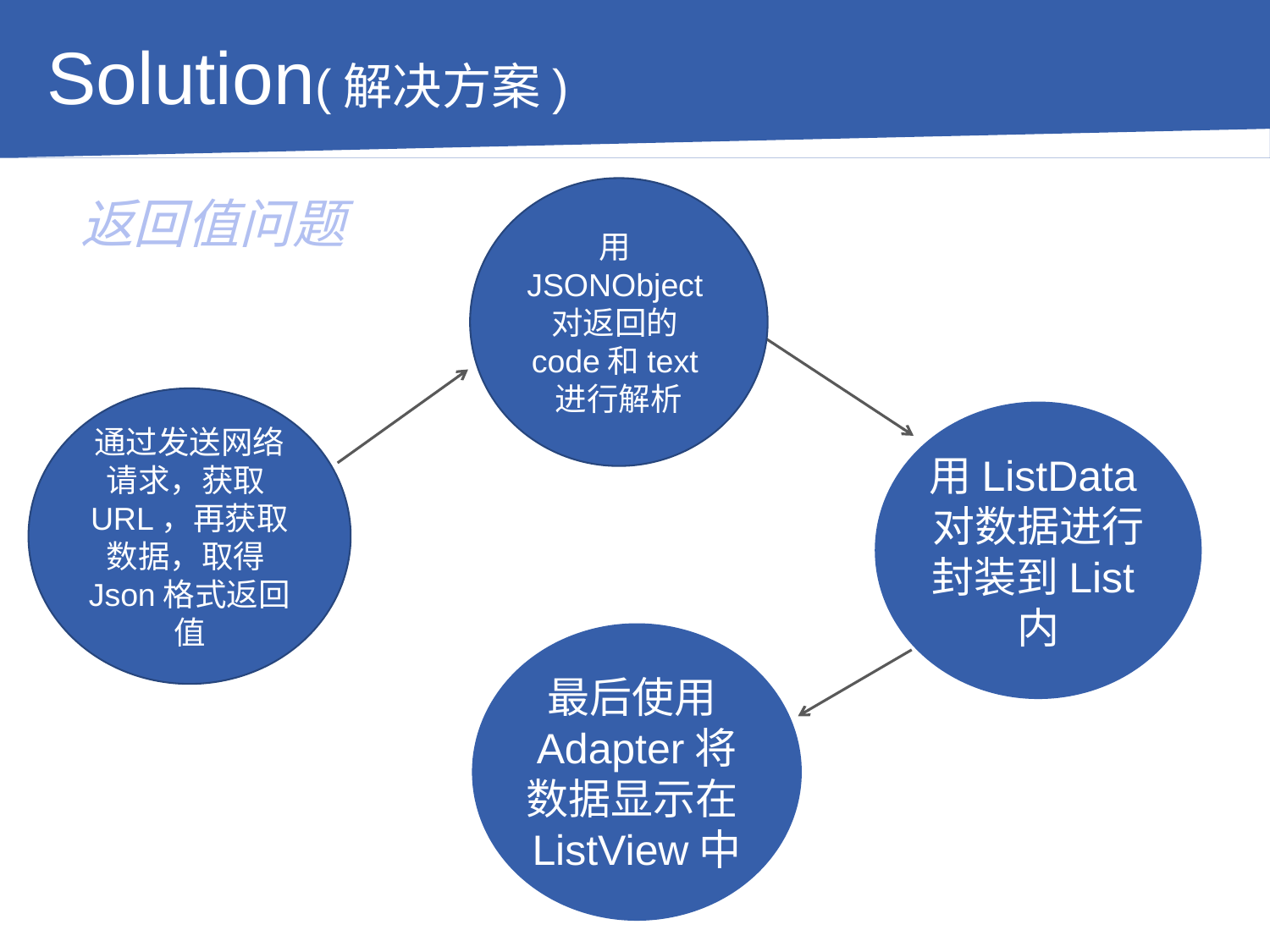

Solution(解决方案)
用JSONObject对返回的code和text进行解析
返回值问题
通过发送网络请求，获取URL，再获取数据，取得Json格式返回值
用ListData对数据进行封装到List内
最后使用Adapter将数据显示在ListView中